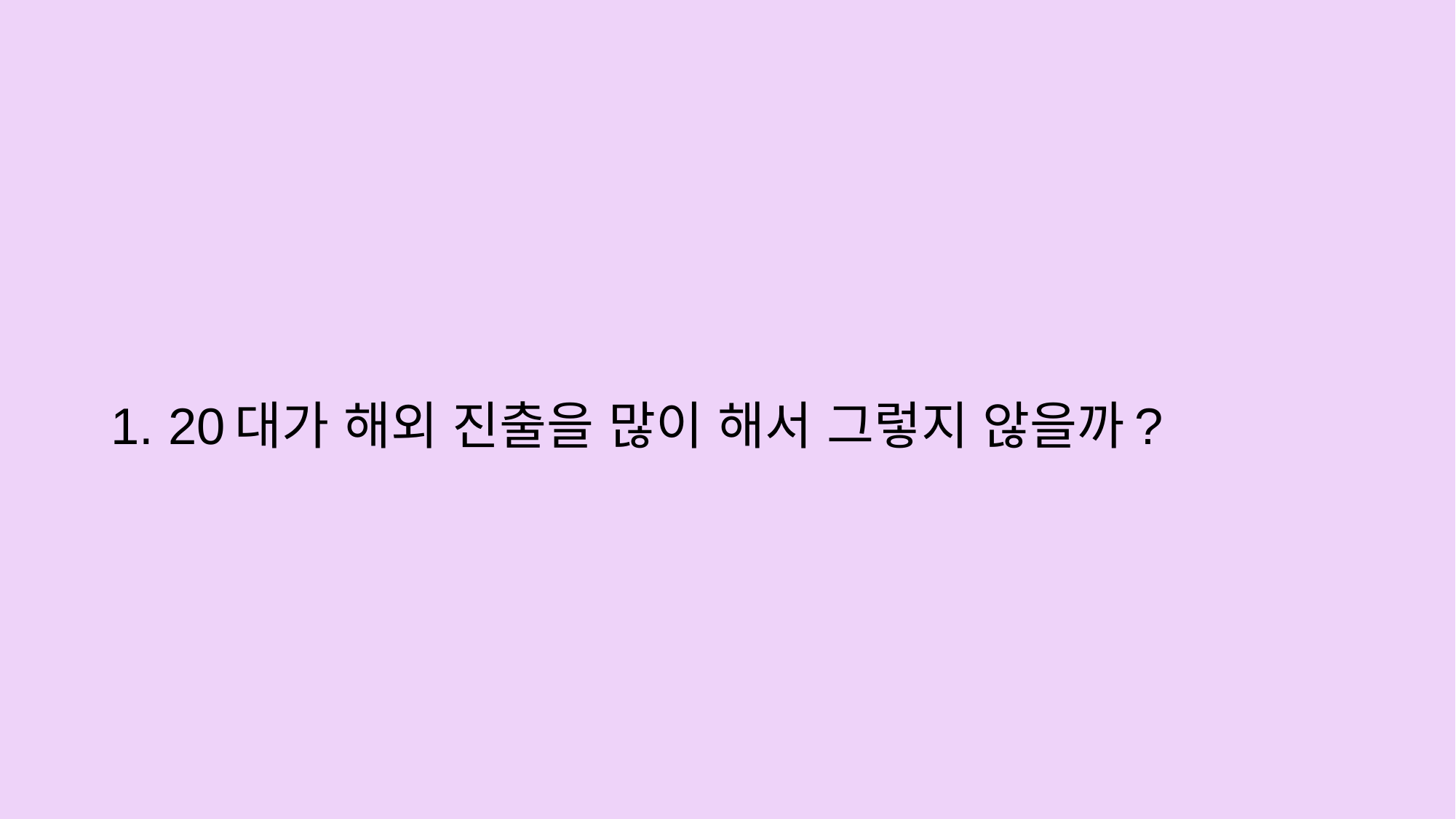

1. 20대가 해외 진출을 많이 해서 그렇지 않을까?